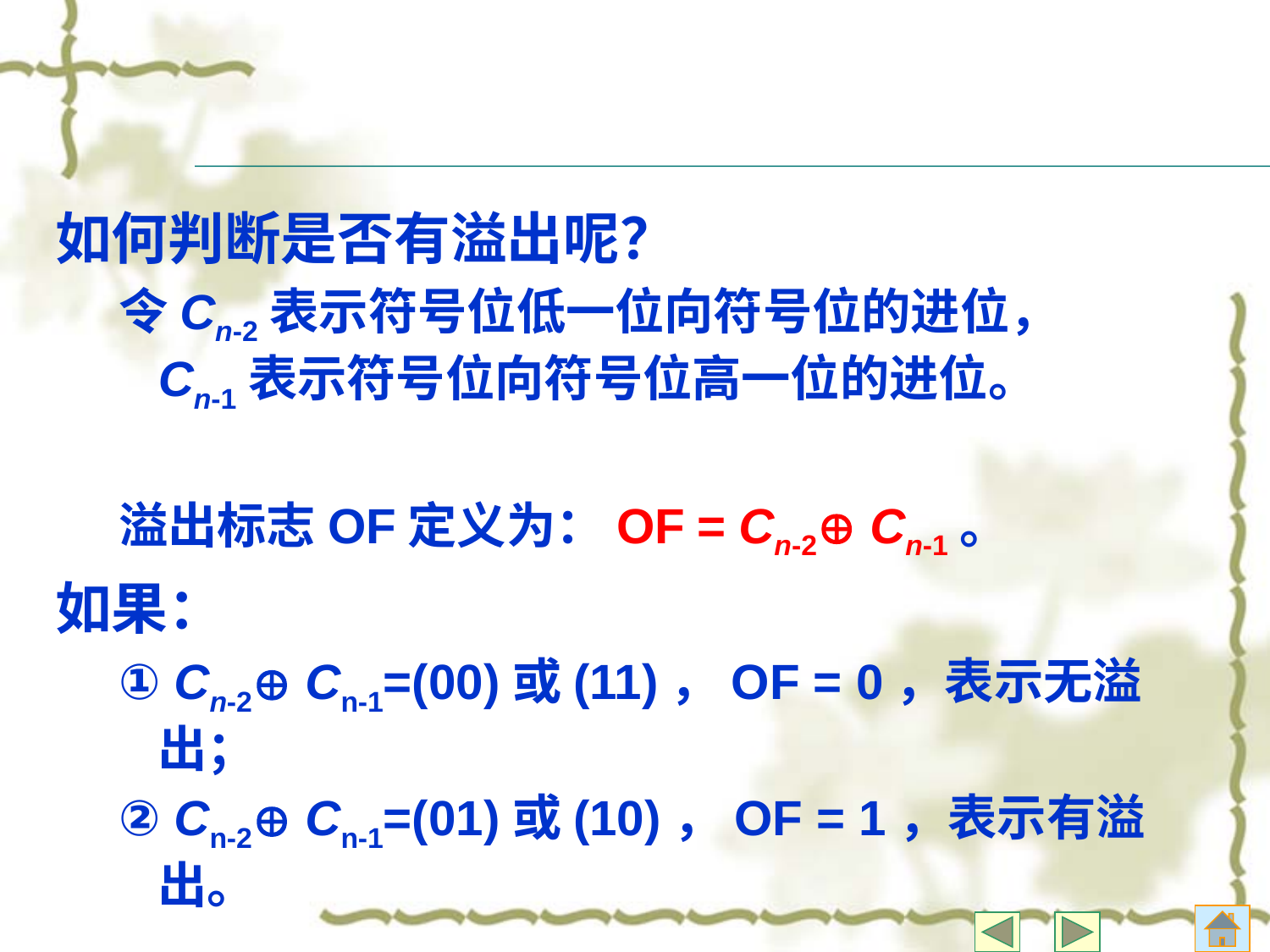

#
如何判断是否有溢出呢？
令Cn-2表示符号位低一位向符号位的进位，
Cn-1表示符号位向符号位高一位的进位。

溢出标志OF定义为：OF = Cn-2⊕ Cn-1。
如果：
① Cn-2⊕ Cn-1=(00)或(11)，OF = 0，表示无溢出；
② Cn-2⊕ Cn-1=(01)或(10)，OF = 1，表示有溢出。